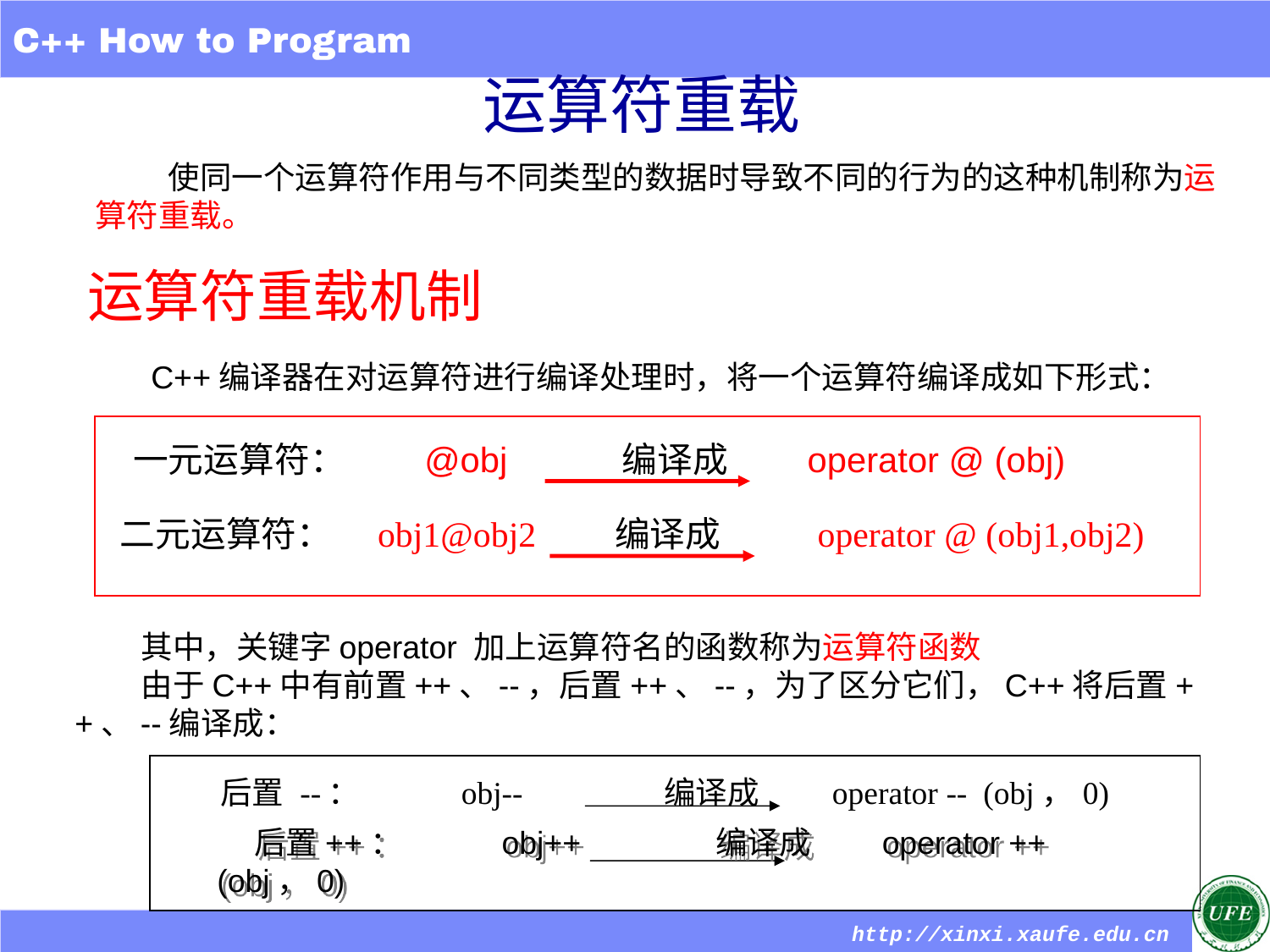

# 运算符重载
    使同一个运算符作用与不同类型的数据时导致不同的行为的这种机制称为运算符重载。
运算符重载机制
 C++编译器在对运算符进行编译处理时，将一个运算符编译成如下形式：
| 二元运算符：　obj1@obj2　　编译成　　 operator @ (obj1,obj2) |
| --- |
一元运算符：　　@obj　　　编译成　　operator @ (obj)

   其中，关键字operator 加上运算符名的函数称为运算符函数
   由于C++中有前置++、--，后置++、--，为了区分它们，C++将后置++、--编译成：
| 后置 --：　　 obj--　　　　 编译成　　operator -- (obj，0) |
| --- |

后置++：　　    obj++　　　　编译成　　operator ++ (obj，0)